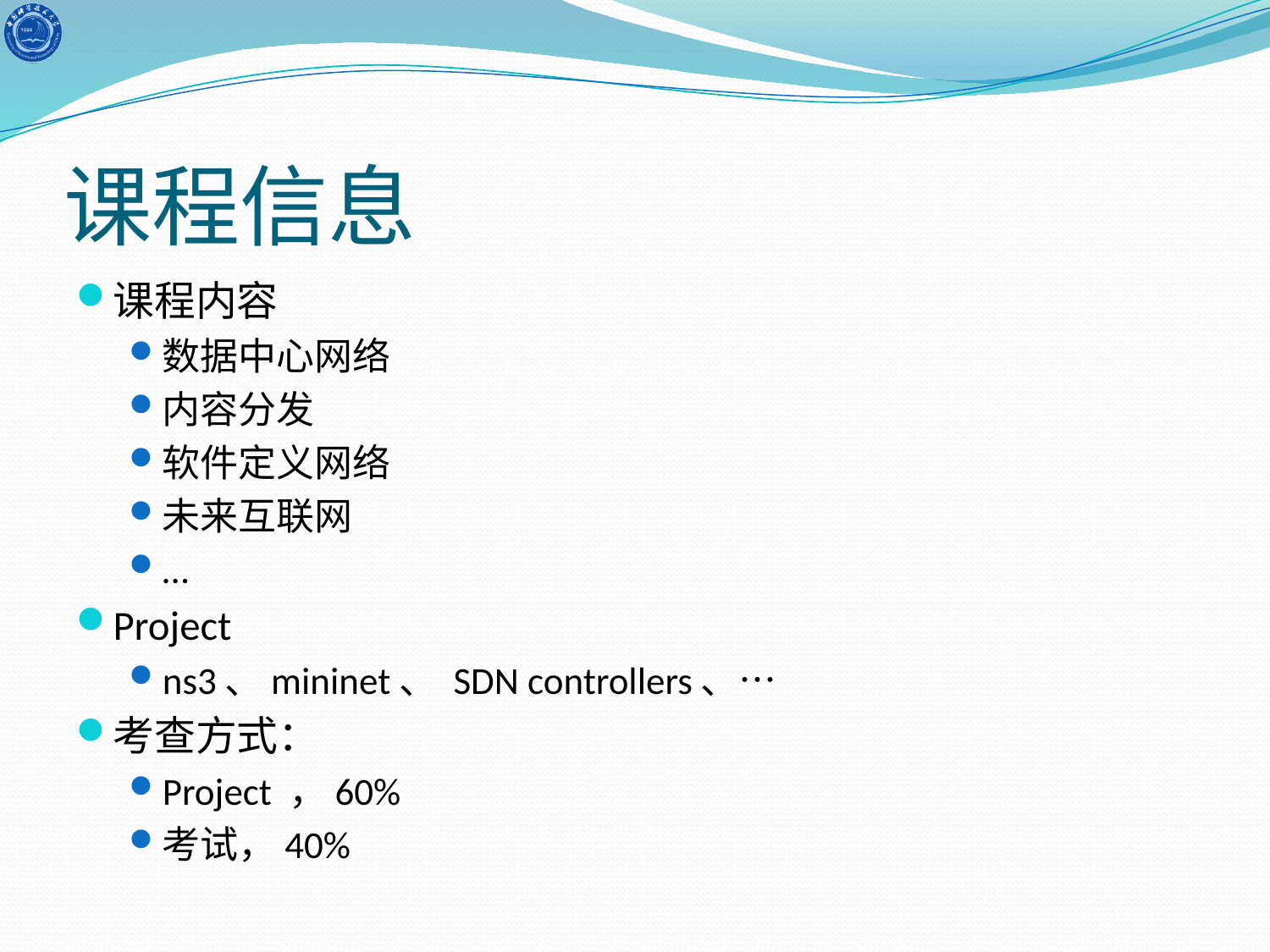

# 课程信息
课程内容
数据中心网络
内容分发
软件定义网络
未来互联网
…
Project
ns3、mininet、 SDN controllers、…
考查方式：
Project ，60%
考试，40%